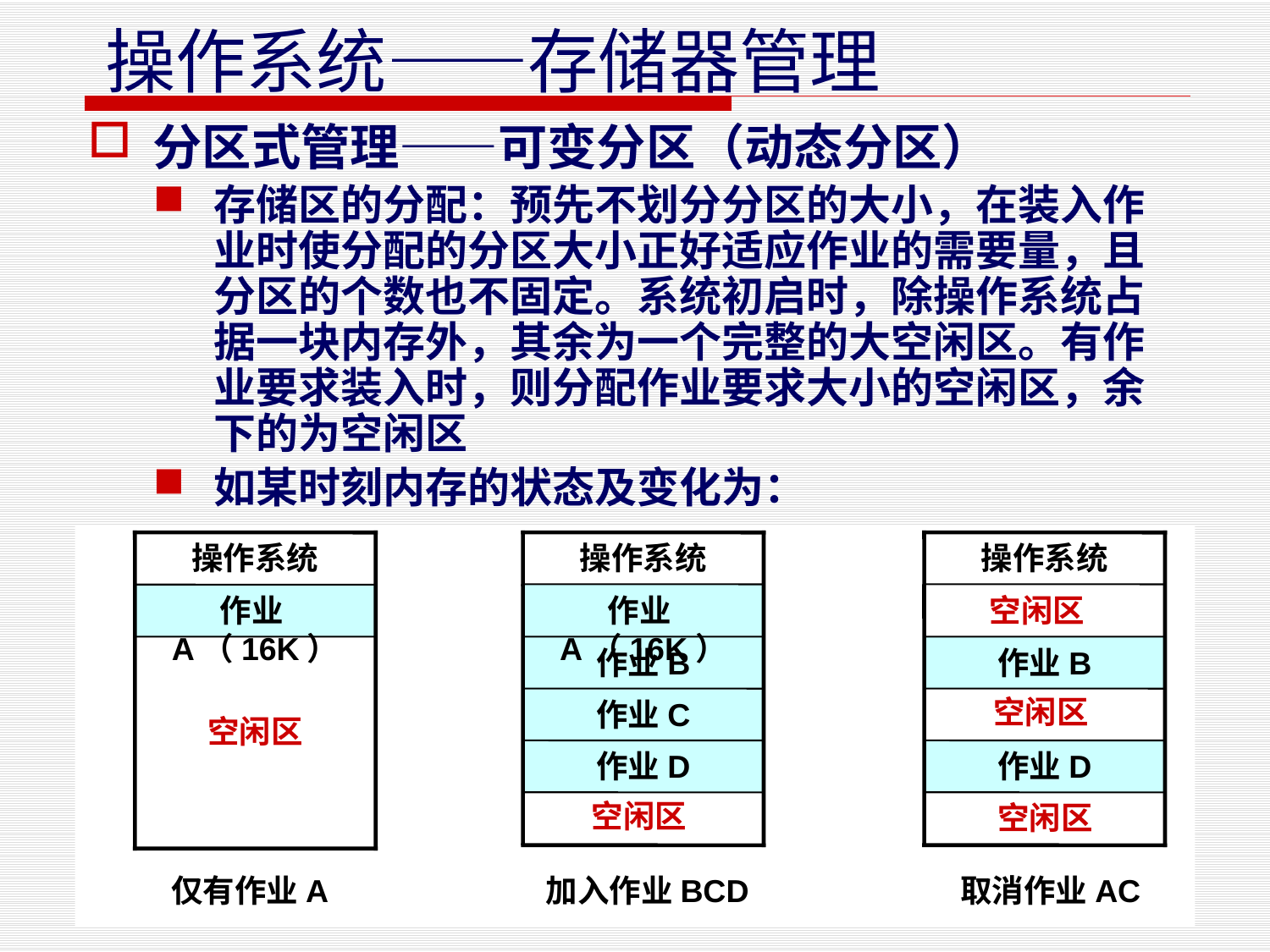

分区式管理——可变分区（动态分区）
存储区的分配：预先不划分分区的大小，在装入作业时使分配的分区大小正好适应作业的需要量，且分区的个数也不固定。系统初启时，除操作系统占据一块内存外，其余为一个完整的大空闲区。有作业要求装入时，则分配作业要求大小的空闲区，余下的为空闲区
如某时刻内存的状态及变化为：

操作系统

操作系统

操作系统

作业A（16K）

作业A（16K）

作业B

作业B

作业C

作业D

作业D

加入作业BCD
取消作业AC
仅有作业A
空闲区
空闲区
空闲区
空闲区
空闲区